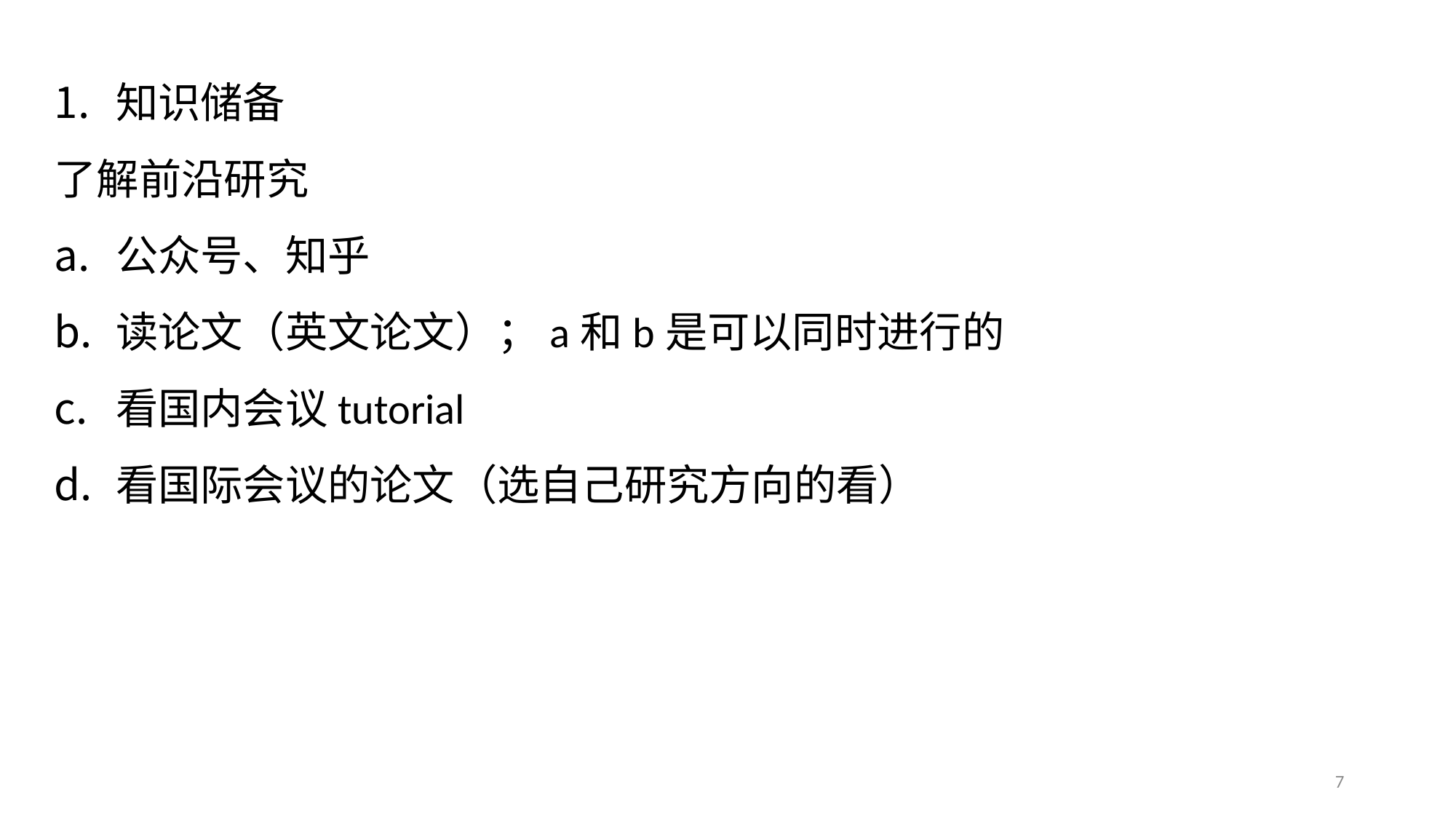

知识储备
了解前沿研究
公众号、知乎
读论文（英文论文）；a和b是可以同时进行的
看国内会议tutorial
看国际会议的论文（选自己研究方向的看）
7